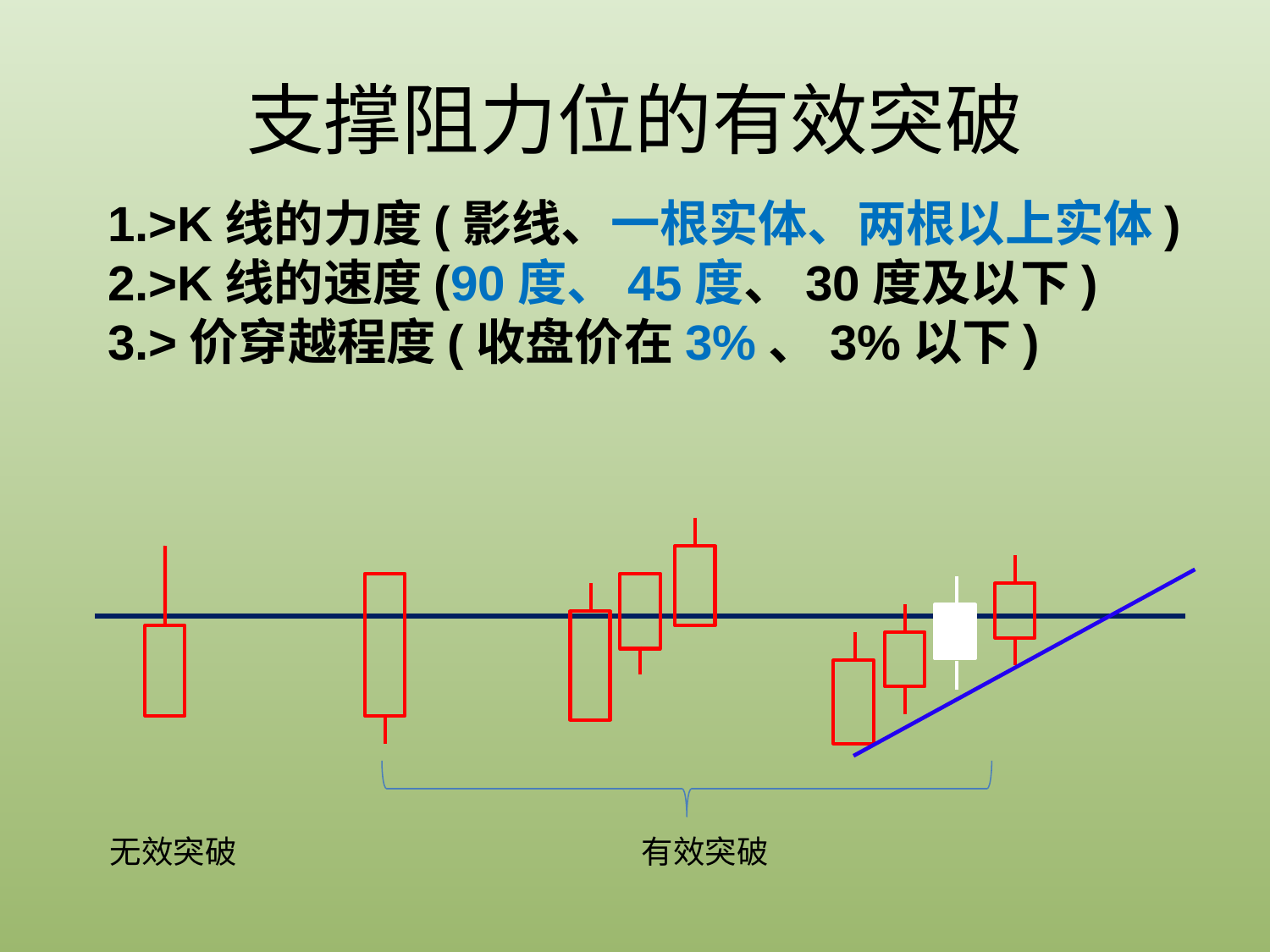

支撑阻力位的有效突破
1.>K线的力度(影线、一根实体、两根以上实体)
2.>K线的速度(90度、45度、30度及以下)
3.>价穿越程度(收盘价在3%、3%以下)

无效突破
有效突破